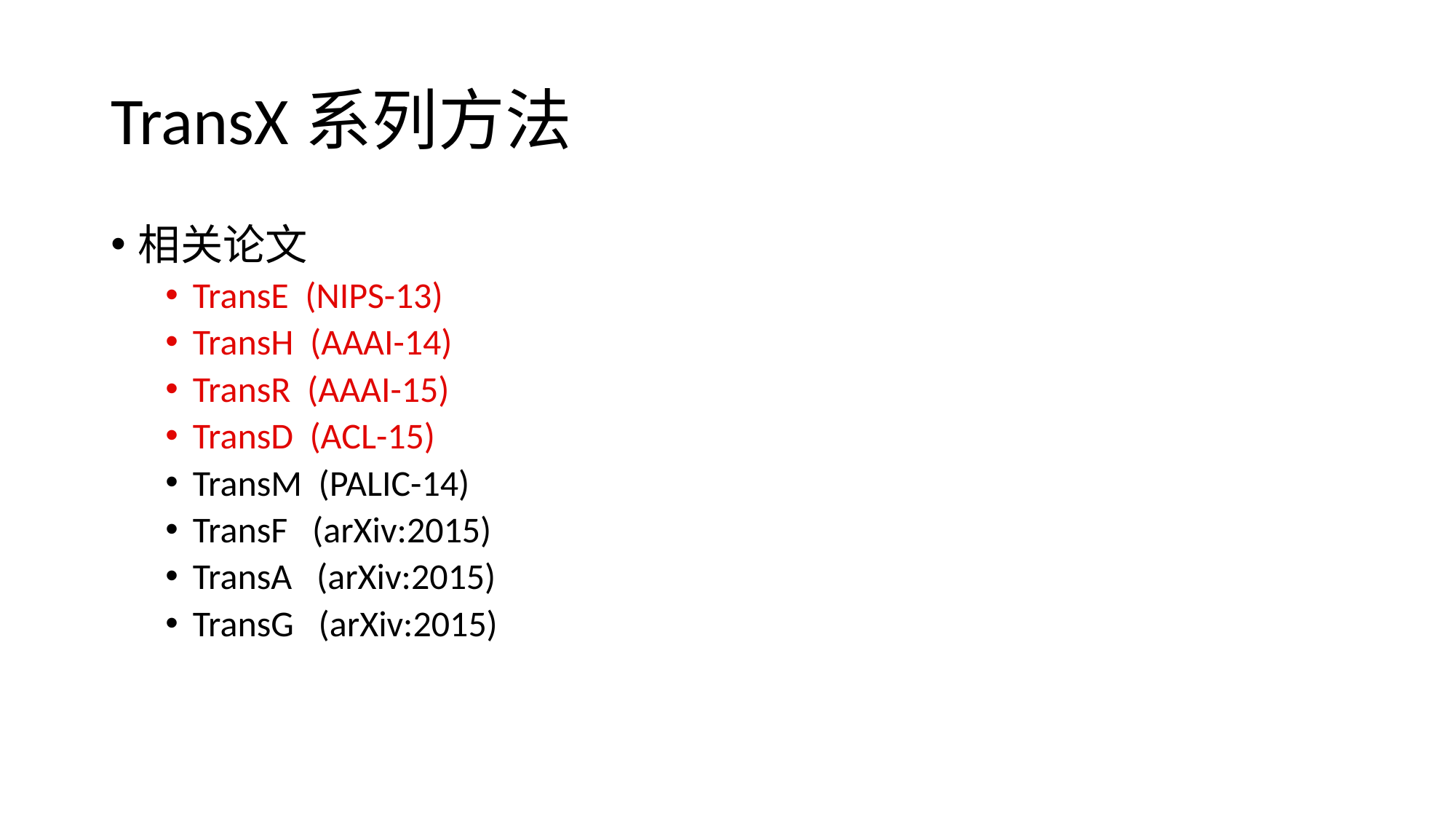

# TransX系列方法
相关论文
TransE  (NIPS-13)
TransH  (AAAI-14)
TransR  (AAAI-15)
TransD  (ACL-15)
TransM  (PALIC-14)
TransF   (arXiv:2015)
TransA   (arXiv:2015)
TransG   (arXiv:2015)